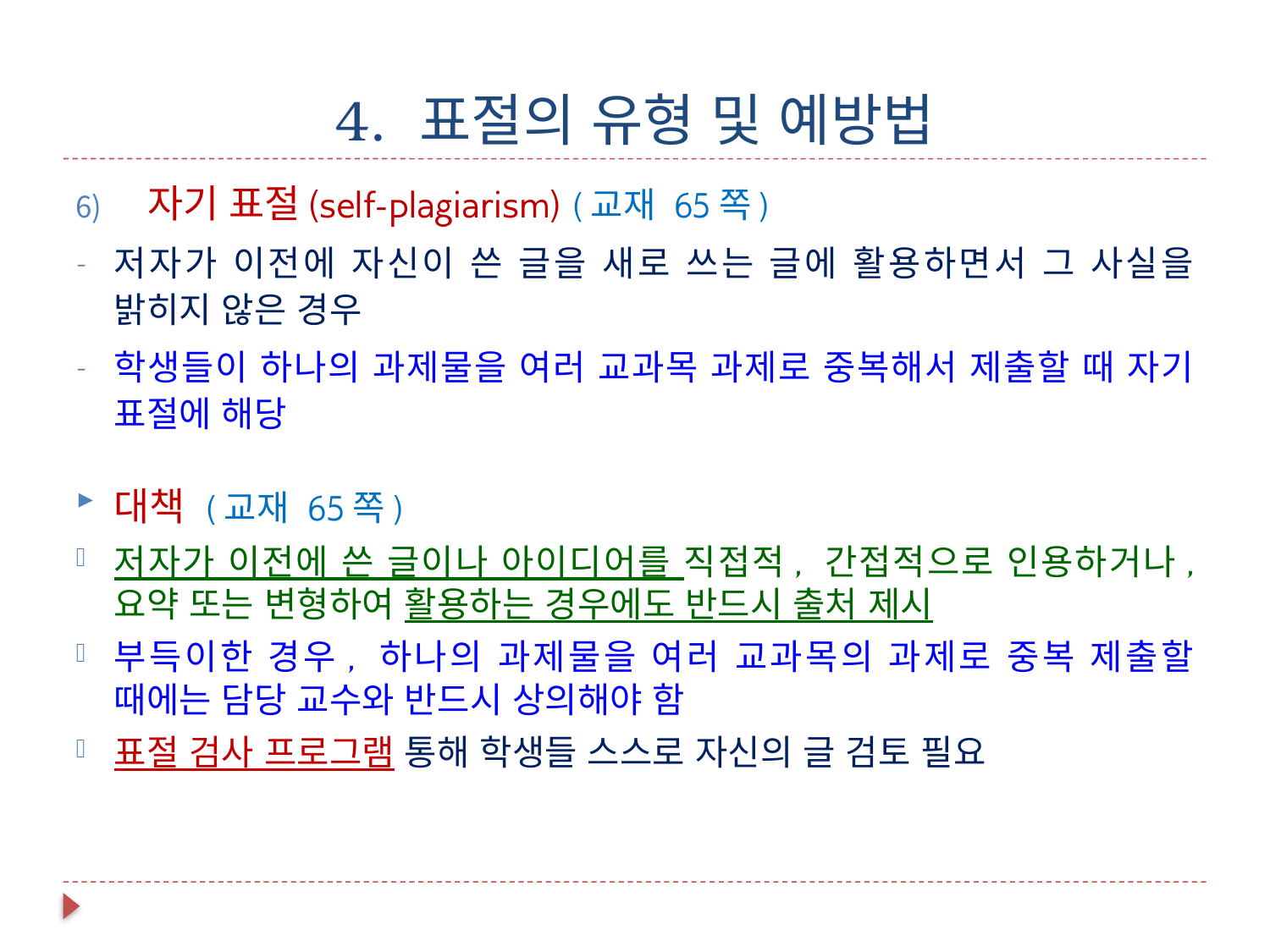

# 4. 표절의 유형 및 예방법
자기 표절(self-plagiarism) (교재 65쪽)
저자가 이전에 자신이 쓴 글을 새로 쓰는 글에 활용하면서 그 사실을 밝히지 않은 경우
학생들이 하나의 과제물을 여러 교과목 과제로 중복해서 제출할 때 자기 표절에 해당

대책 (교재 65쪽)
저자가 이전에 쓴 글이나 아이디어를 직접적, 간접적으로 인용하거나, 요약 또는 변형하여 활용하는 경우에도 반드시 출처 제시
부득이한 경우, 하나의 과제물을 여러 교과목의 과제로 중복 제출할 때에는 담당 교수와 반드시 상의해야 함
표절 검사 프로그램 통해 학생들 스스로 자신의 글 검토 필요